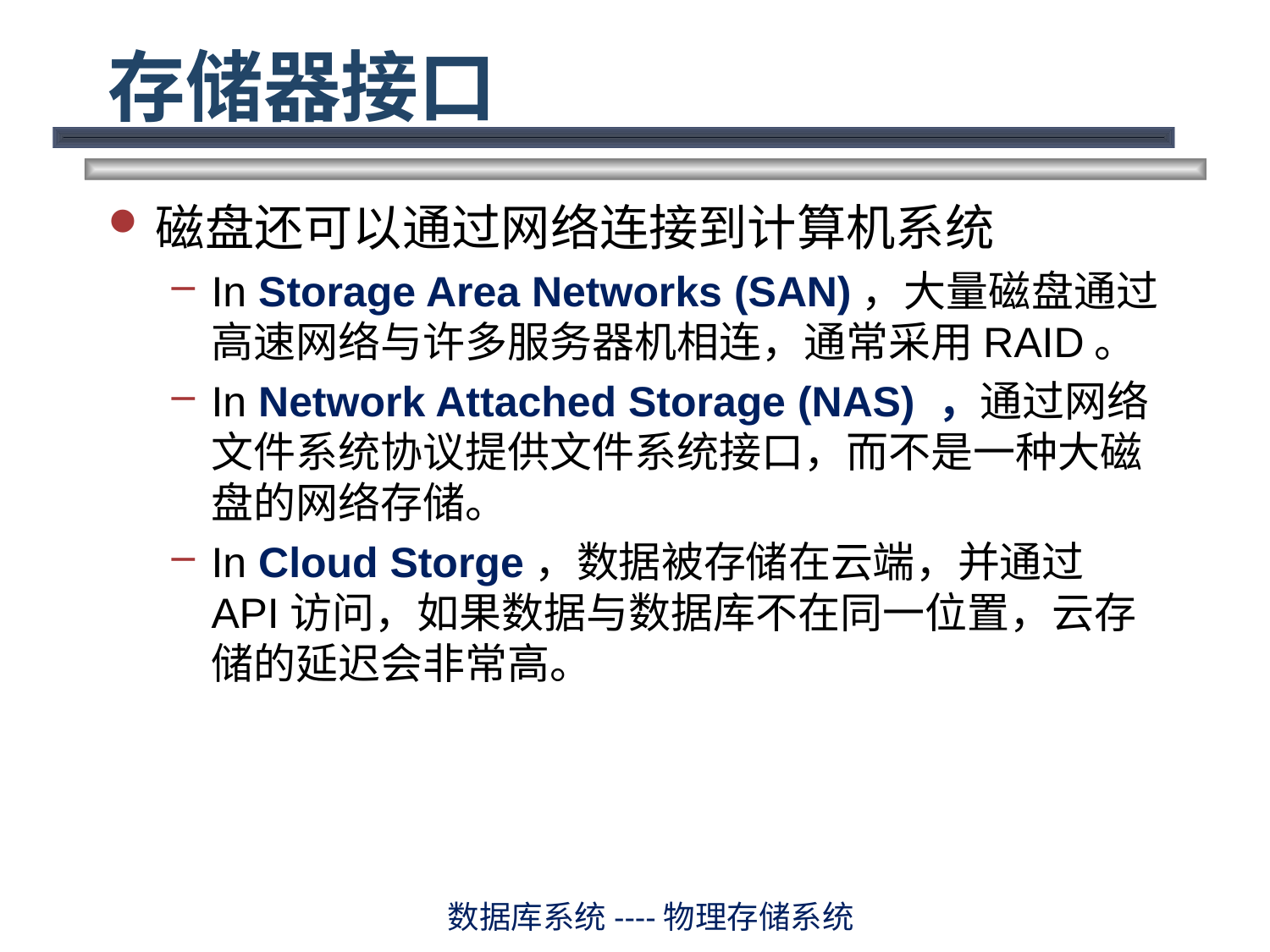

# 存储器接口
磁盘还可以通过网络连接到计算机系统
In Storage Area Networks (SAN)，大量磁盘通过高速网络与许多服务器机相连，通常采用RAID。
In Network Attached Storage (NAS) ，通过网络文件系统协议提供文件系统接口，而不是一种大磁盘的网络存储。
In Cloud Storge，数据被存储在云端，并通过API访问，如果数据与数据库不在同一位置，云存储的延迟会非常高。

数据库系统----物理存储系统